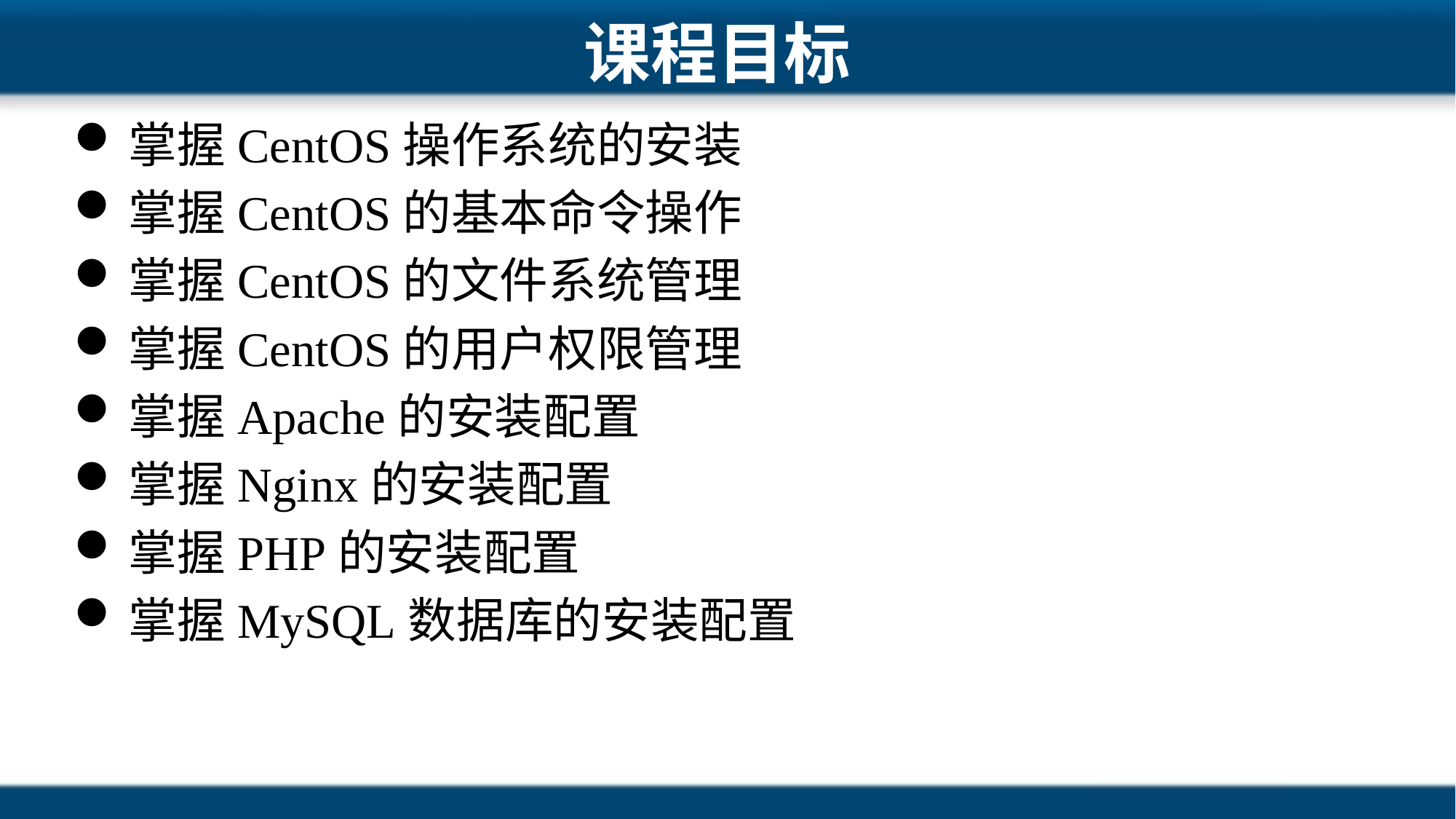

# 课程目标
掌握CentOS操作系统的安装
掌握CentOS的基本命令操作
掌握CentOS的文件系统管理
掌握CentOS的用户权限管理
掌握Apache的安装配置
掌握Nginx的安装配置
掌握PHP的安装配置
掌握MySQL数据库的安装配置